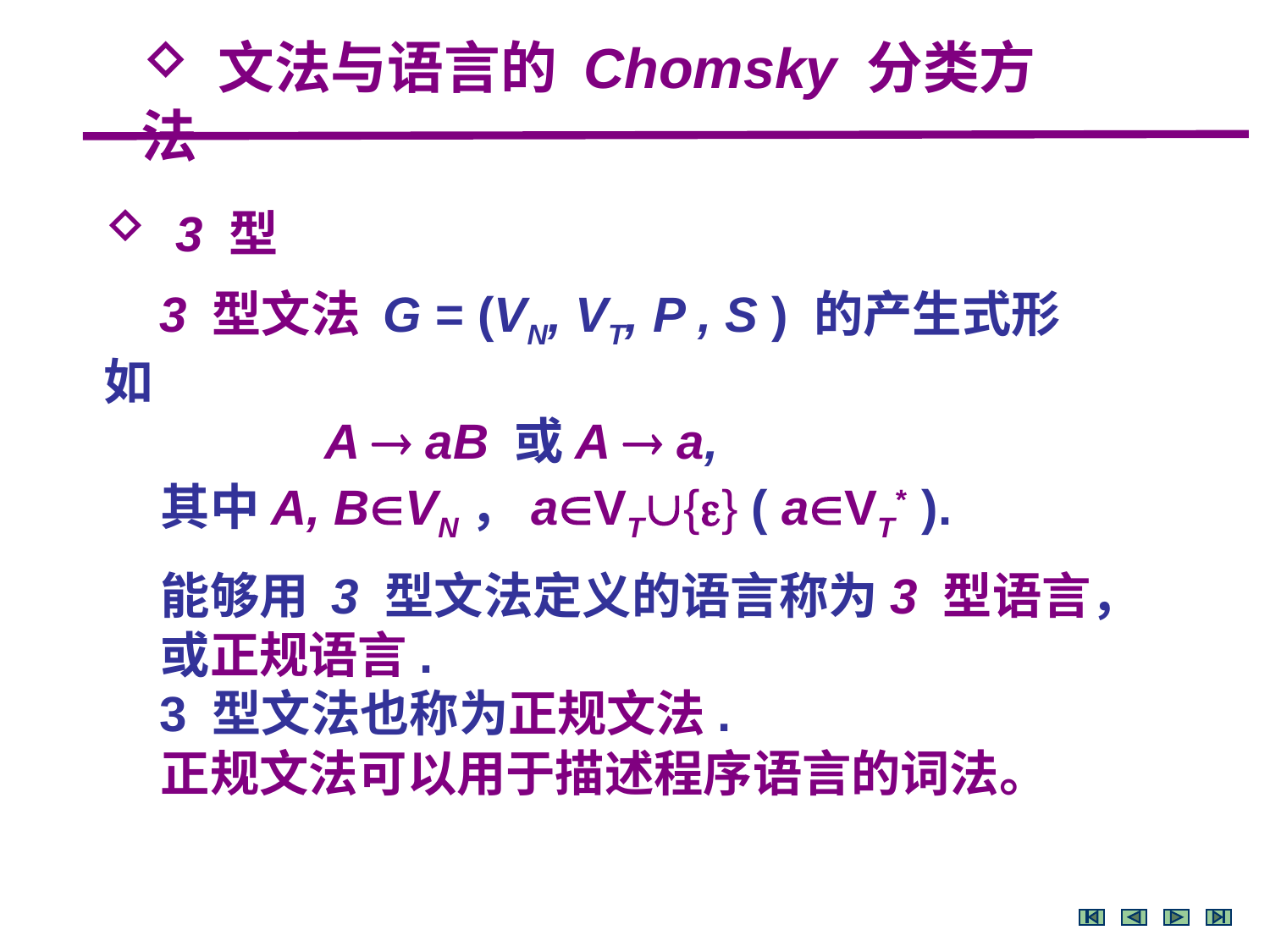

文法与语言的 Chomsky 分类方法
  3 型

    3 型文法 G = (VN, VT, P , S ) 的产生式形如
                A → aB 或A → a,
    其中A, B∈VN，a∈VT∪{ε} ( a∈VT*  ).

    能够用 3 型文法定义的语言称为3 型语言，
    或正规语言.
    3 型文法也称为正规文法.
    正规文法可以用于描述程序语言的词法。